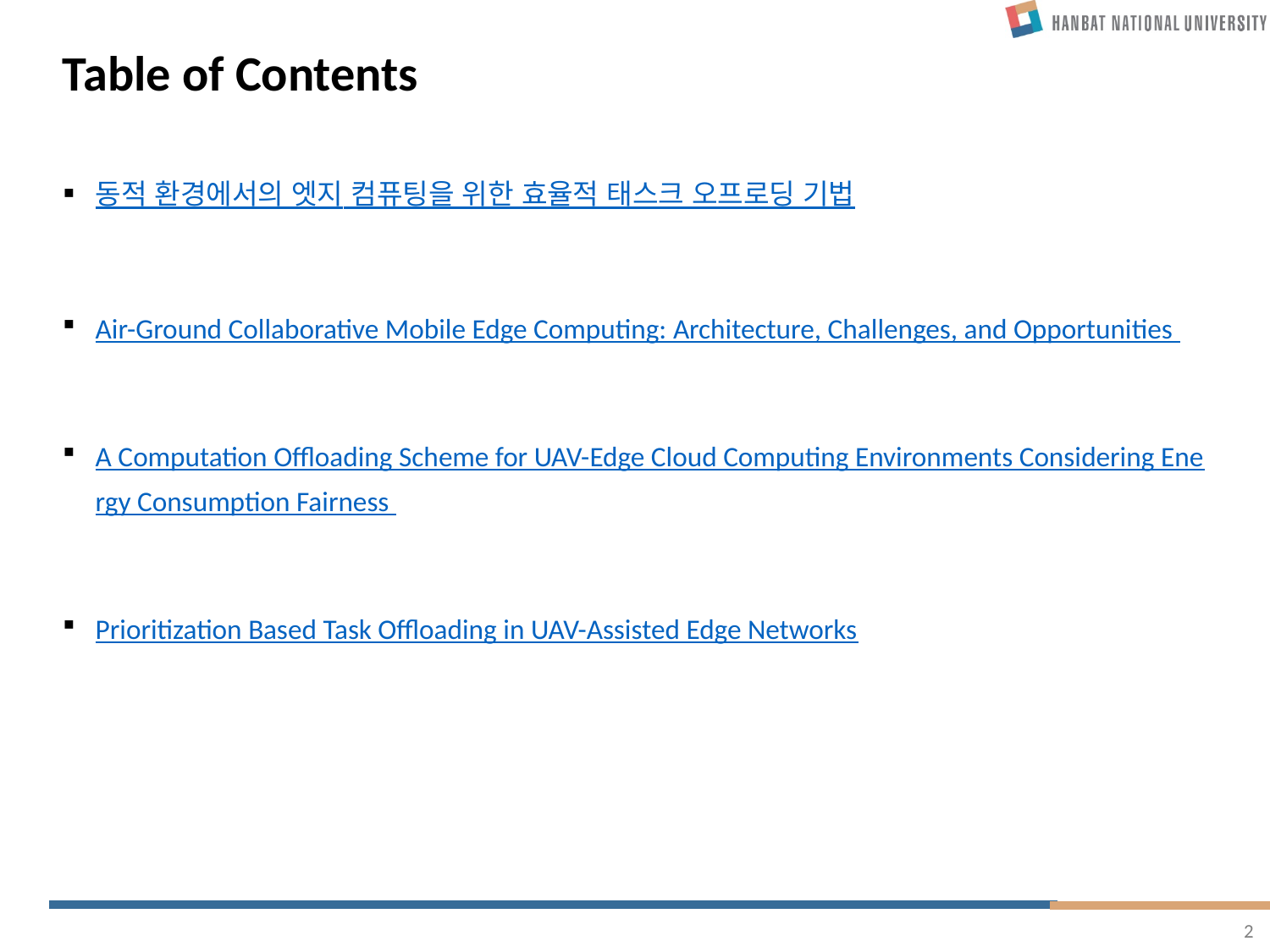

# Table of Contents
동적 환경에서의 엣지 컴퓨팅을 위한 효율적 태스크 오프로딩 기법

Air-Ground Collaborative Mobile Edge Computing: Architecture, Challenges, and Opportunities

A Computation Offloading Scheme for UAV-Edge Cloud Computing Environments Considering Energy Consumption Fairness

Prioritization Based Task Offloading in UAV-Assisted Edge Networks

2